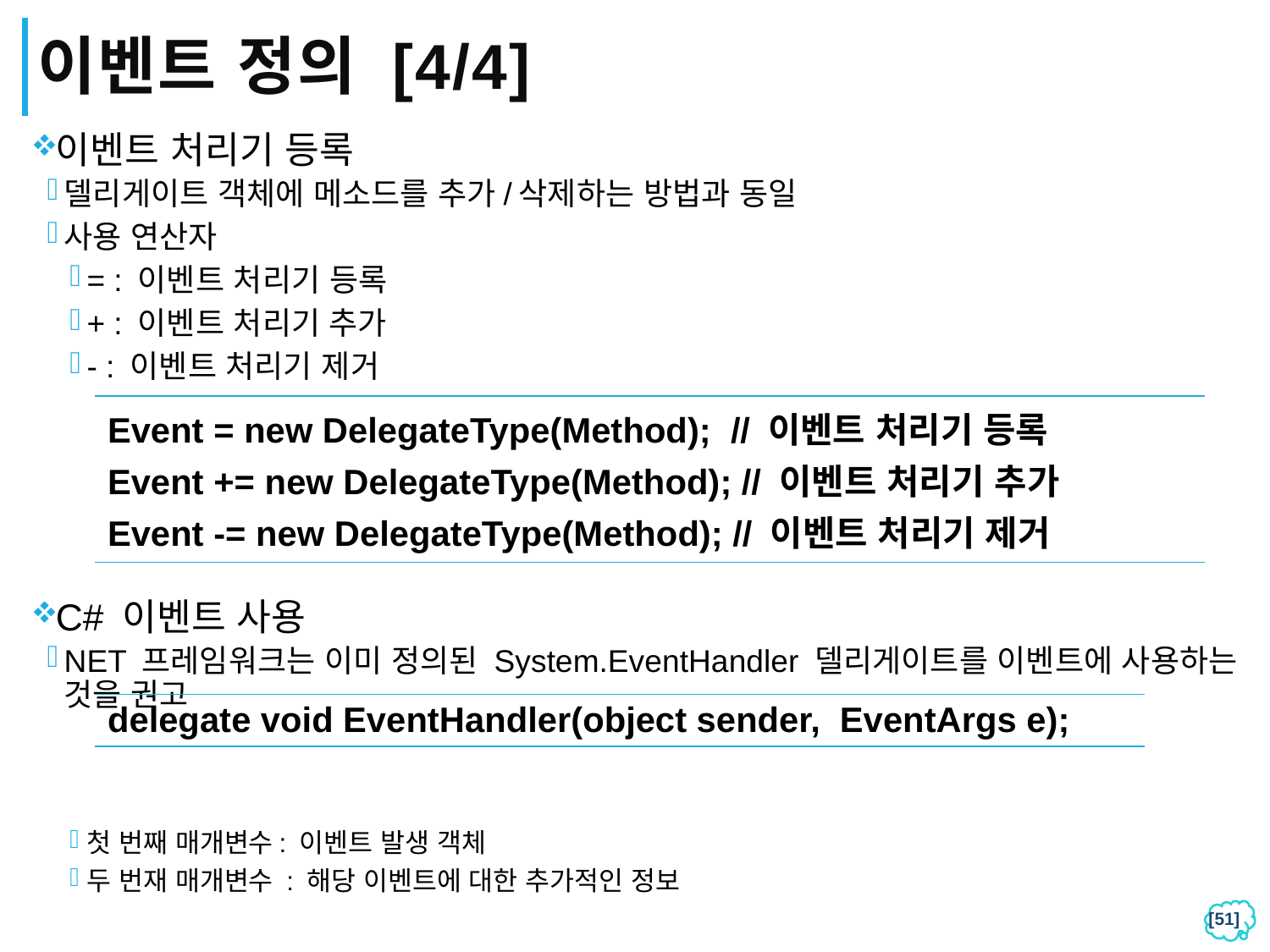

# 이벤트 정의 [4/4]
이벤트 처리기 등록
델리게이트 객체에 메소드를 추가/삭제하는 방법과 동일
사용 연산자
= : 이벤트 처리기 등록
+ : 이벤트 처리기 추가
- : 이벤트 처리기 제거

C# 이벤트 사용
NET 프레임워크는 이미 정의된 System.EventHandler 델리게이트를 이벤트에 사용하는 것을 권고

첫 번째 매개변수: 이벤트 발생 객체
두 번재 매개변수 : 해당 이벤트에 대한 추가적인 정보
| Event = new DelegateType(Method);  // 이벤트 처리기 등록 Event += new DelegateType(Method); // 이벤트 처리기 추가 Event -= new DelegateType(Method); // 이벤트 처리기 제거 |
| --- |
| delegate void EventHandler(object sender, EventArgs e); |
| --- |
[51]